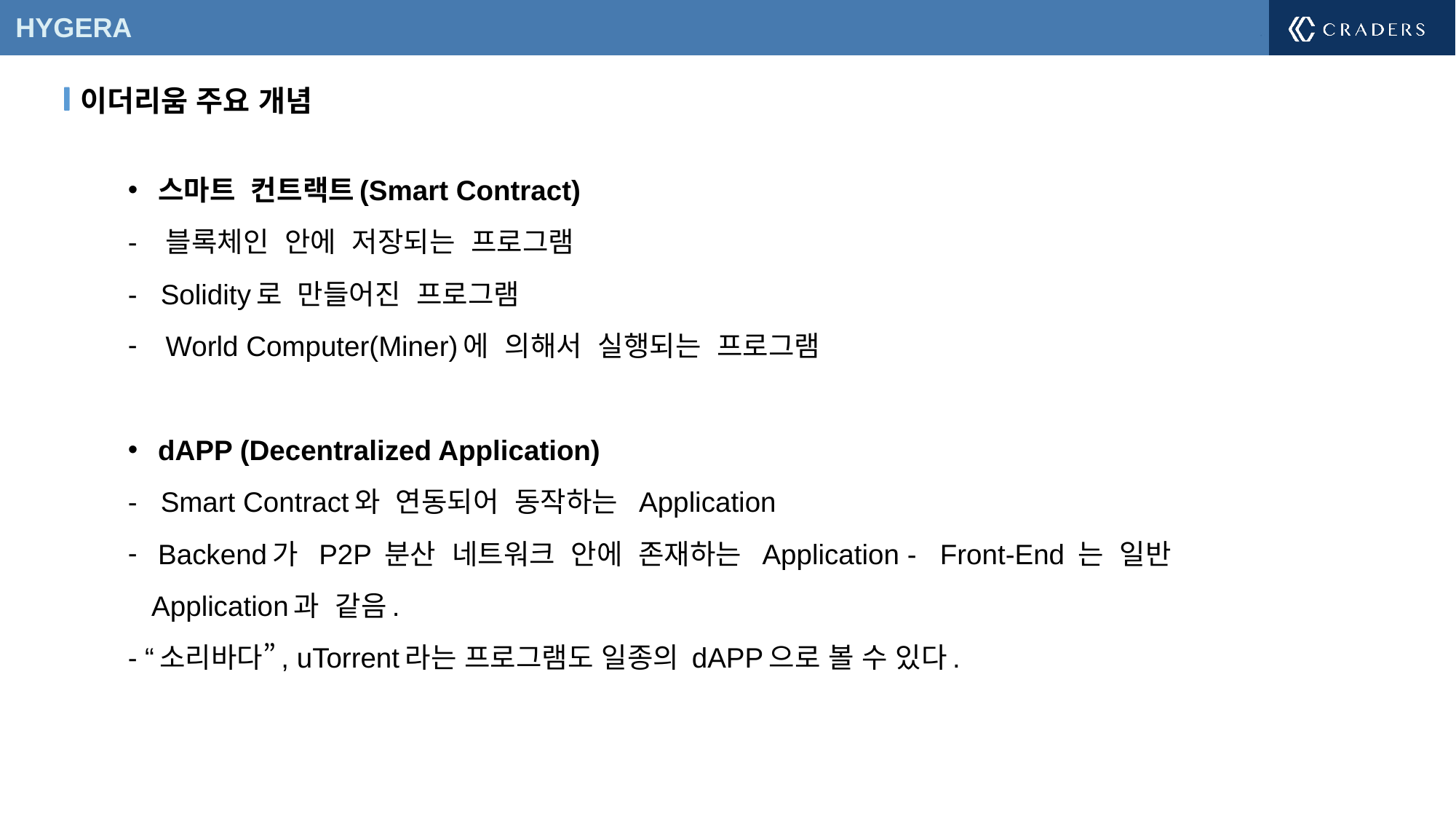

이더리움 주요 개념
스마트  컨트랙트(Smart Contract)
-   블록체인  안에  저장되는  프로그램
-   Solidity로  만들어진  프로그램
 World Computer(Miner)에  의해서  실행되는  프로그램

dAPP (Decentralized Application)
-   Smart Contract와  연동되어  동작하는  Application
Backend가  P2P 분산  네트워크  안에  존재하는  Application -   Front-End 는  일반
   Application과  같음.
- “소리바다”, uTorrent라는 프로그램도 일종의 dAPP으로 볼 수 있다.